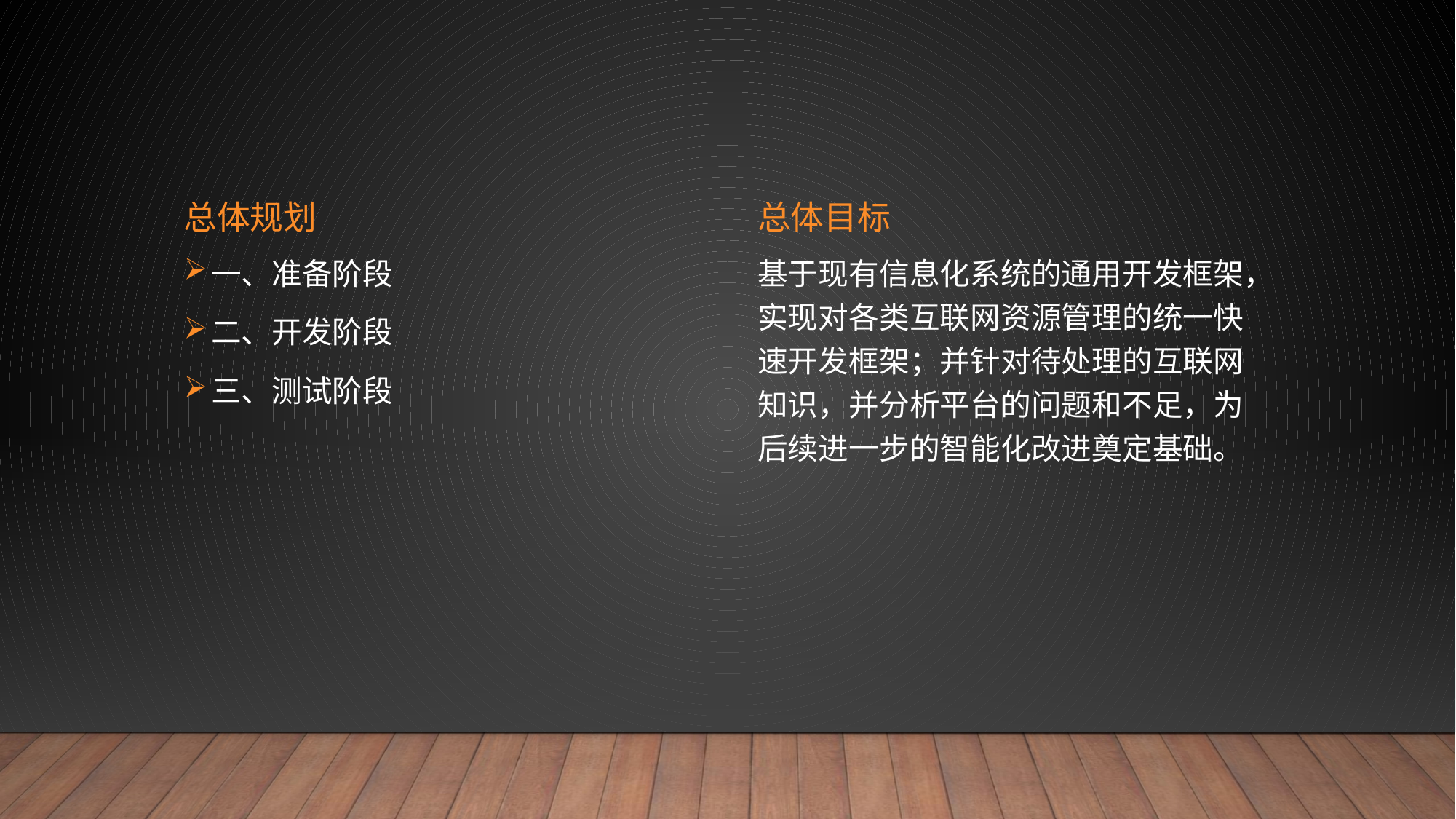

总体规划
总体目标
一、准备阶段
二、开发阶段
三、测试阶段
基于现有信息化系统的通用开发框架，实现对各类互联网资源管理的统一快速开发框架；并针对待处理的互联网知识，并分析平台的问题和不足，为后续进一步的智能化改进奠定基础。